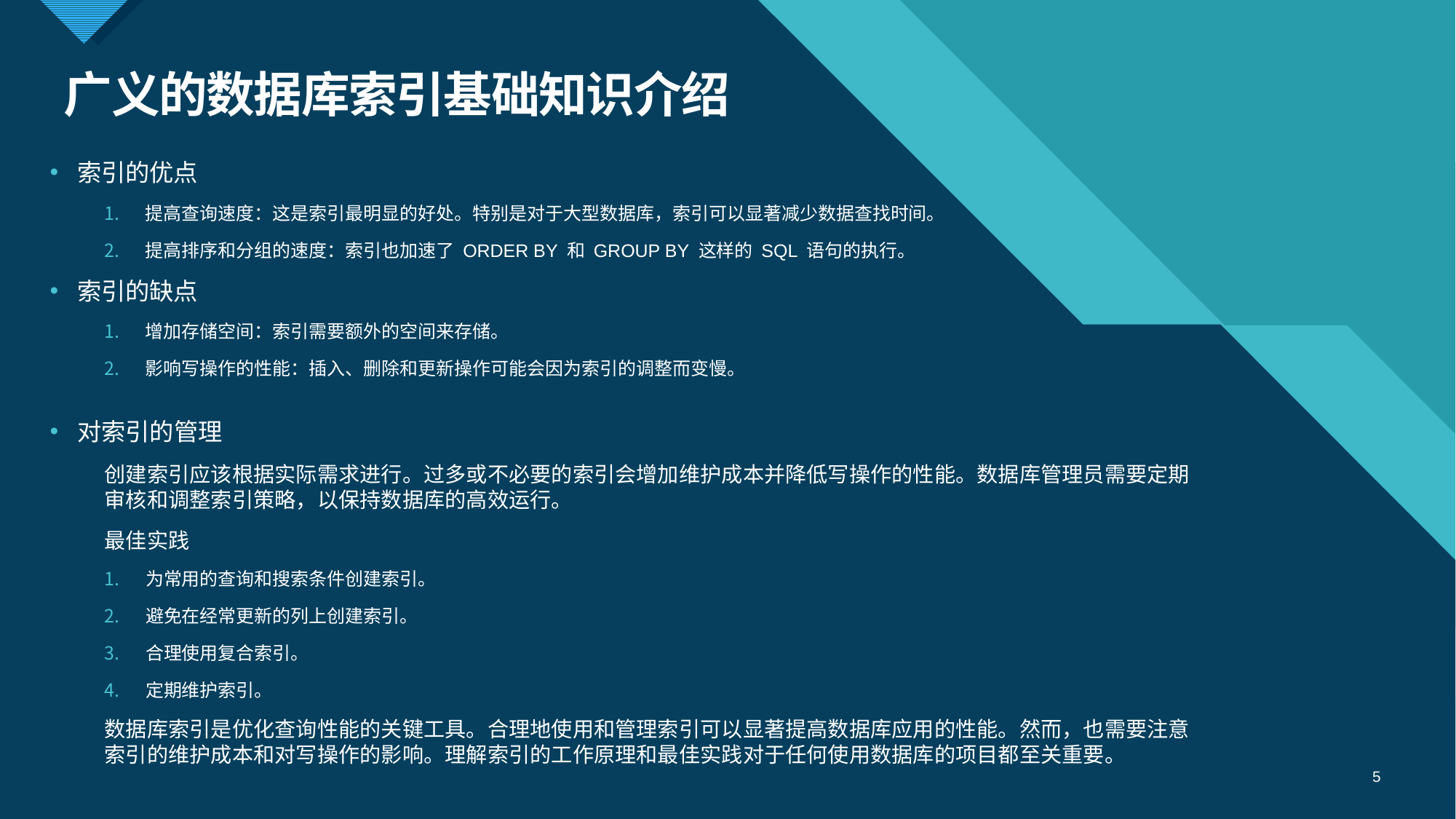

# 广义的数据库索引基础知识介绍
索引的优点
提高查询速度：这是索引最明显的好处。特别是对于大型数据库，索引可以显著减少数据查找时间。
提高排序和分组的速度：索引也加速了 ORDER BY 和 GROUP BY 这样的 SQL 语句的执行。
索引的缺点
增加存储空间：索引需要额外的空间来存储。
影响写操作的性能：插入、删除和更新操作可能会因为索引的调整而变慢。
对索引的管理
创建索引应该根据实际需求进行。过多或不必要的索引会增加维护成本并降低写操作的性能。数据库管理员需要定期审核和调整索引策略，以保持数据库的高效运行。
最佳实践
为常用的查询和搜索条件创建索引。
避免在经常更新的列上创建索引。
合理使用复合索引。
定期维护索引。
数据库索引是优化查询性能的关键工具。合理地使用和管理索引可以显著提高数据库应用的性能。然而，也需要注意索引的维护成本和对写操作的影响。理解索引的工作原理和最佳实践对于任何使用数据库的项目都至关重要。
5